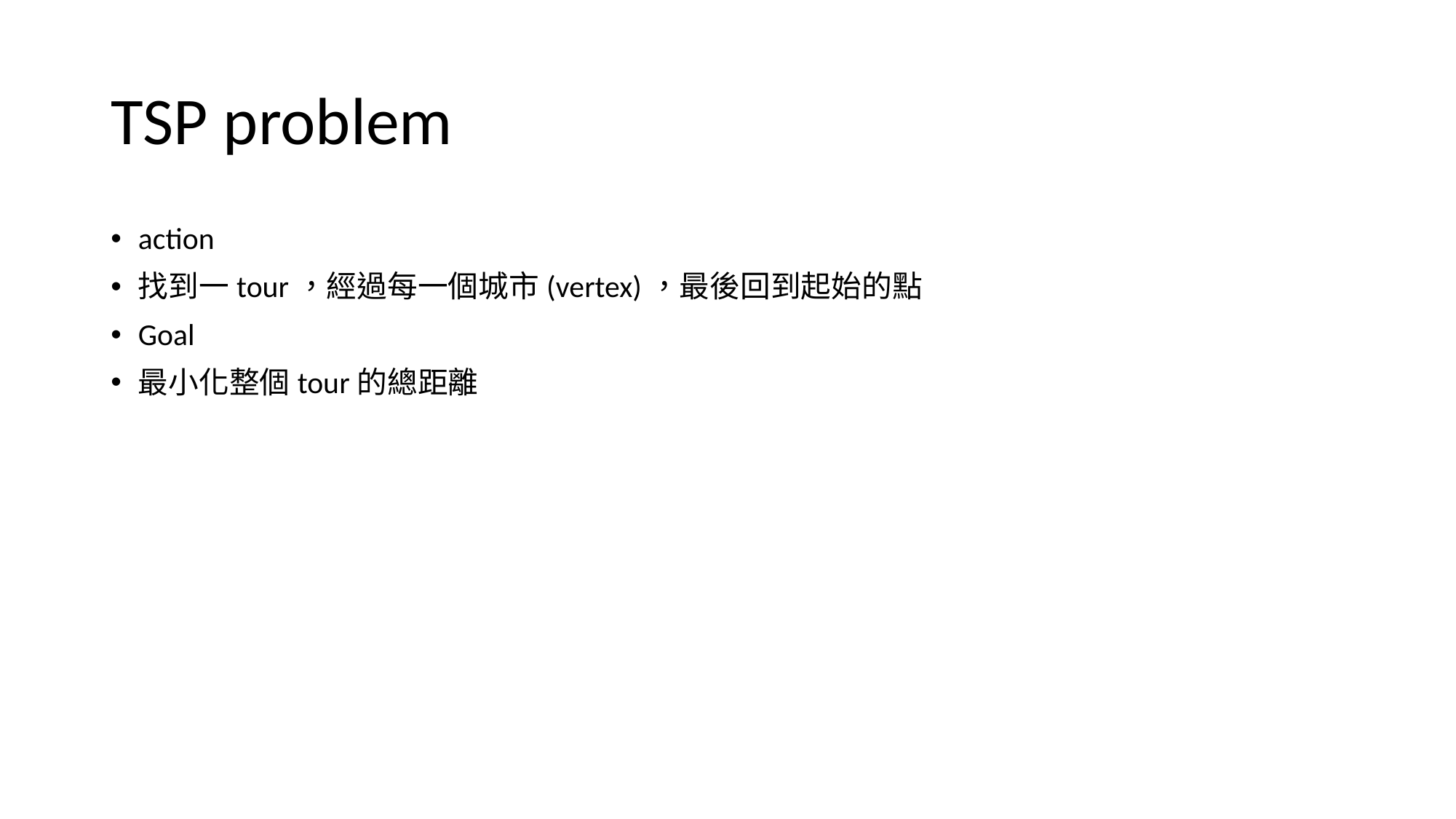

# TSP problem
action
找到一tour，經過每一個城市(vertex)，最後回到起始的點
Goal
最小化整個tour的總距離